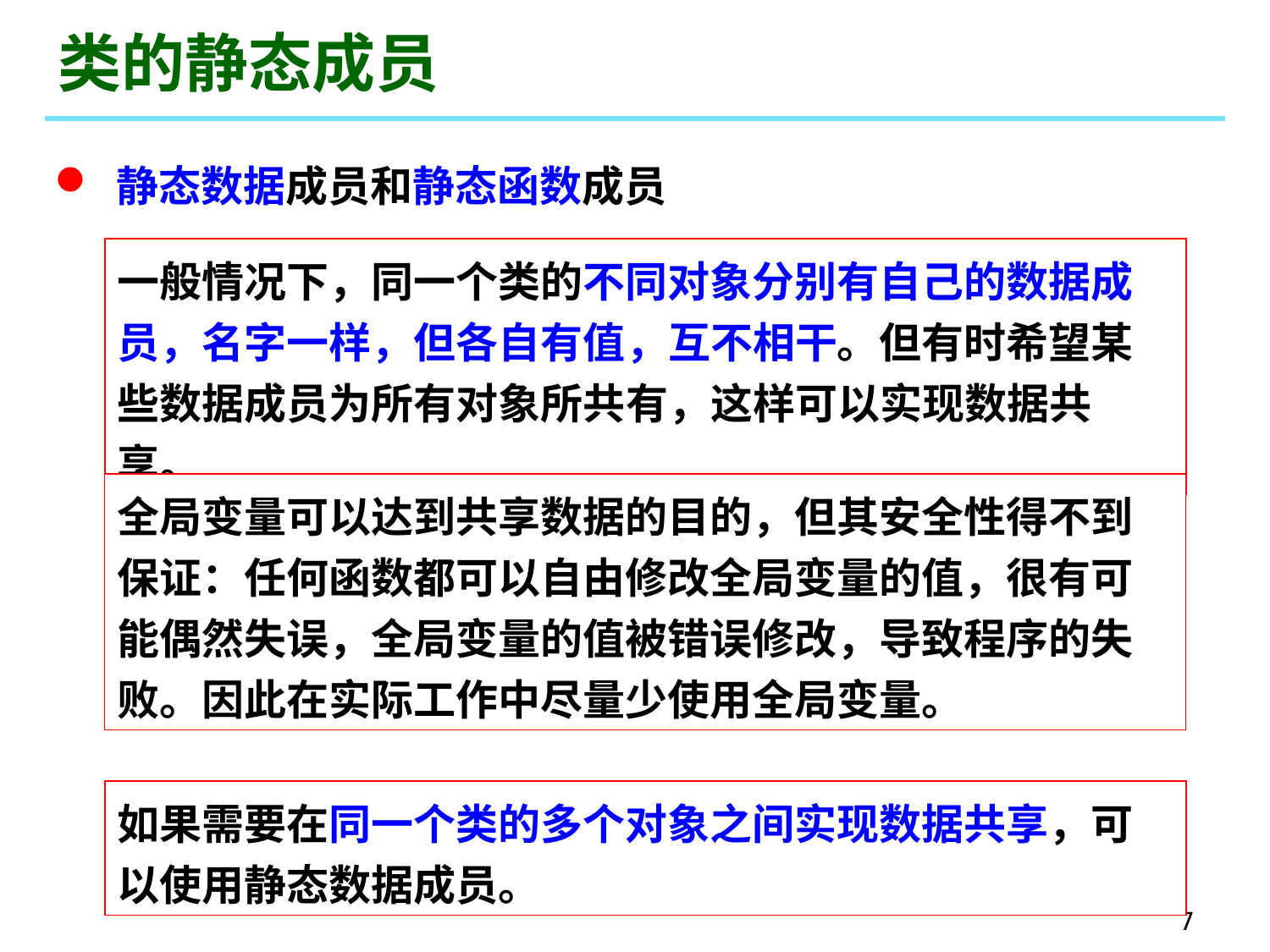

# 类的静态成员
 静态数据成员和静态函数成员
一般情况下，同一个类的不同对象分别有自己的数据成员，名字一样，但各自有值，互不相干。但有时希望某些数据成员为所有对象所共有，这样可以实现数据共享。
全局变量可以达到共享数据的目的，但其安全性得不到保证：任何函数都可以自由修改全局变量的值，很有可能偶然失误，全局变量的值被错误修改，导致程序的失败。因此在实际工作中尽量少使用全局变量。
如果需要在同一个类的多个对象之间实现数据共享，可以使用静态数据成员。
7